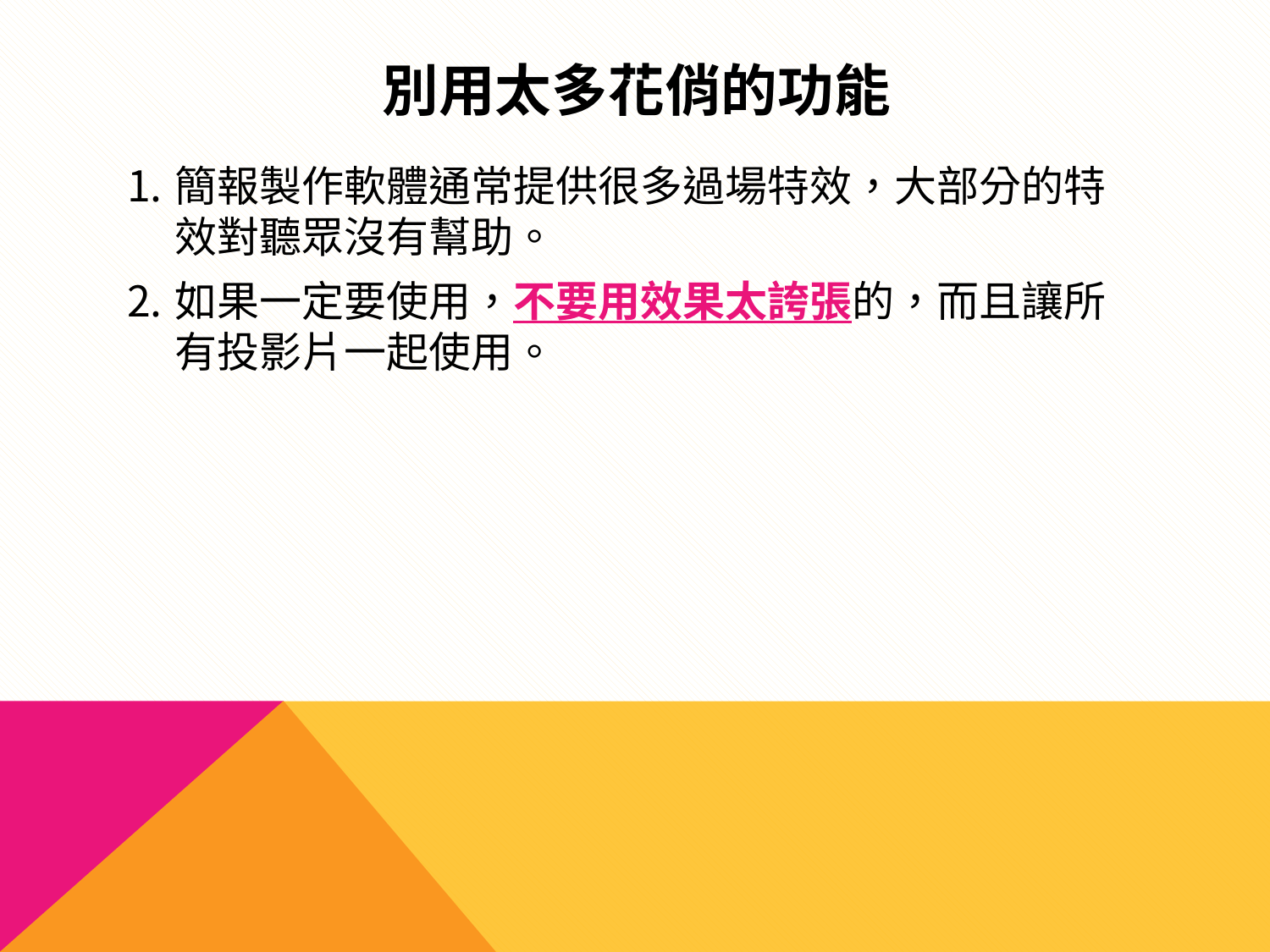

# 別用太多花俏的功能
簡報製作軟體通常提供很多過場特效，大部分的特效對聽眾沒有幫助。
如果一定要使用，不要用效果太誇張的，而且讓所有投影片一起使用。